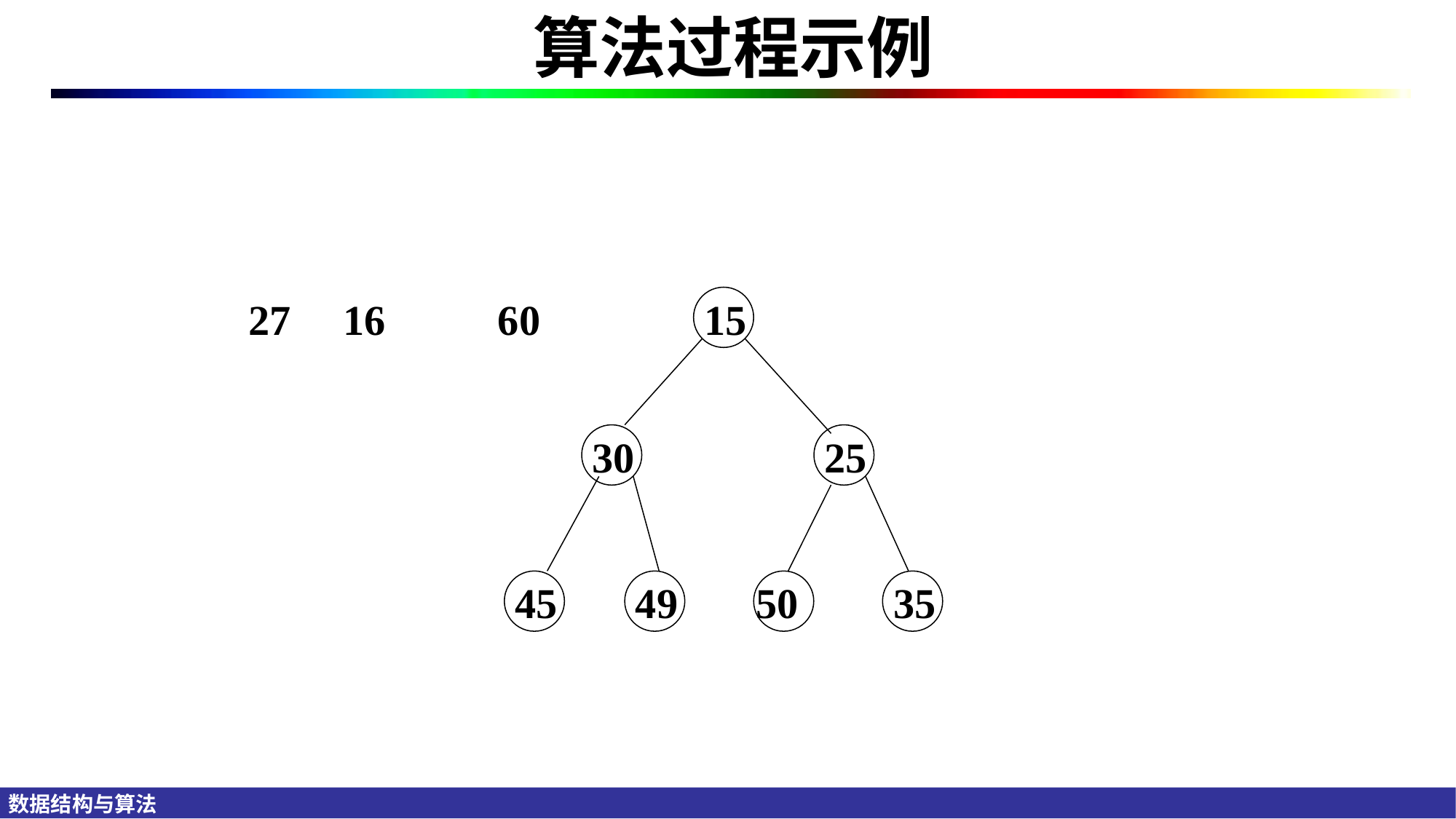

# 算法过程示例
27
16
60
15

30
25

45

49
50

35